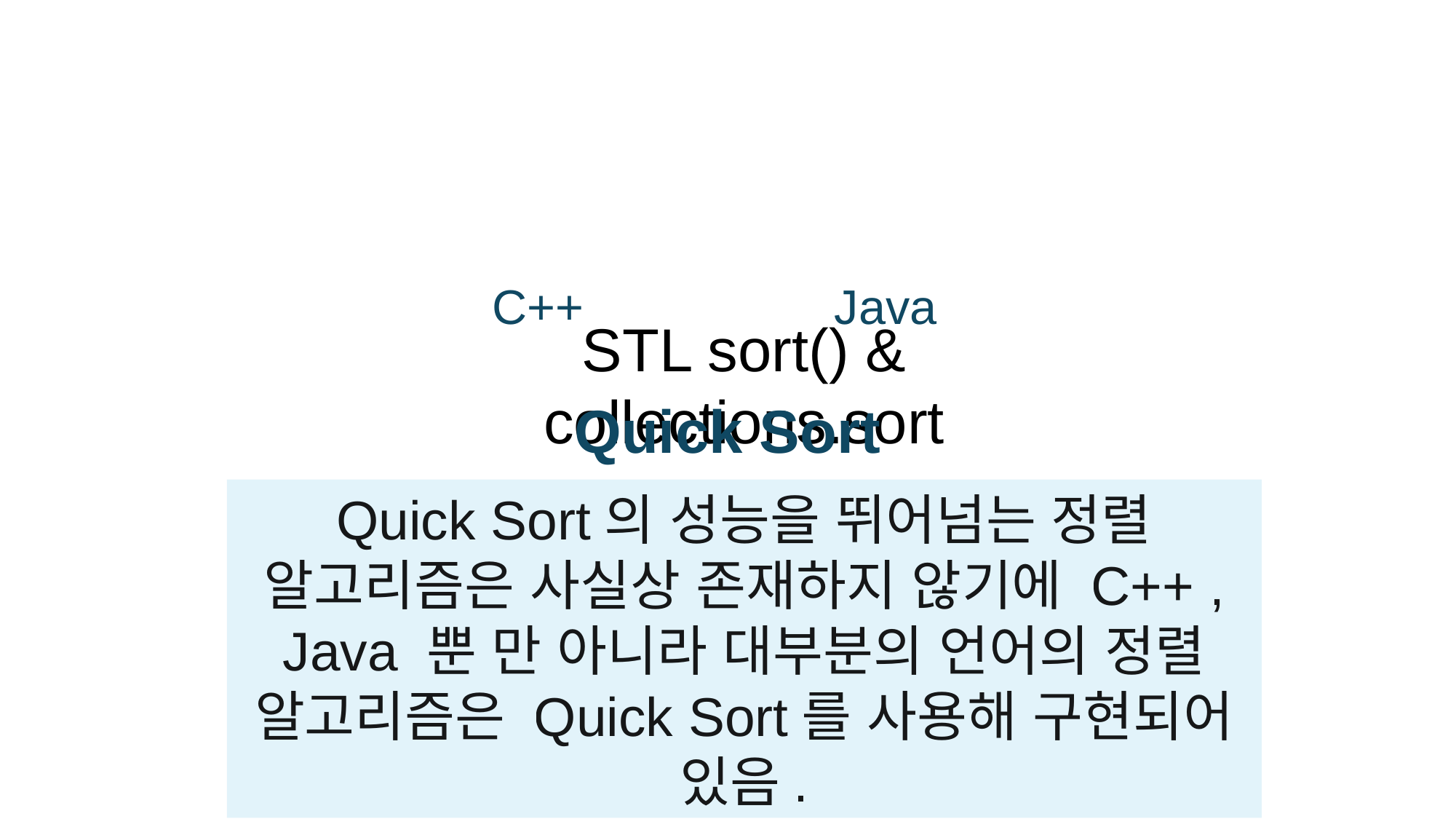

C++
Java
STL sort() & collections.sort
Quick Sort
Quick Sort의 성능을 뛰어넘는 정렬 알고리즘은 사실상 존재하지 않기에 C++ , Java 뿐 만 아니라 대부분의 언어의 정렬 알고리즘은 Quick Sort를 사용해 구현되어 있음.